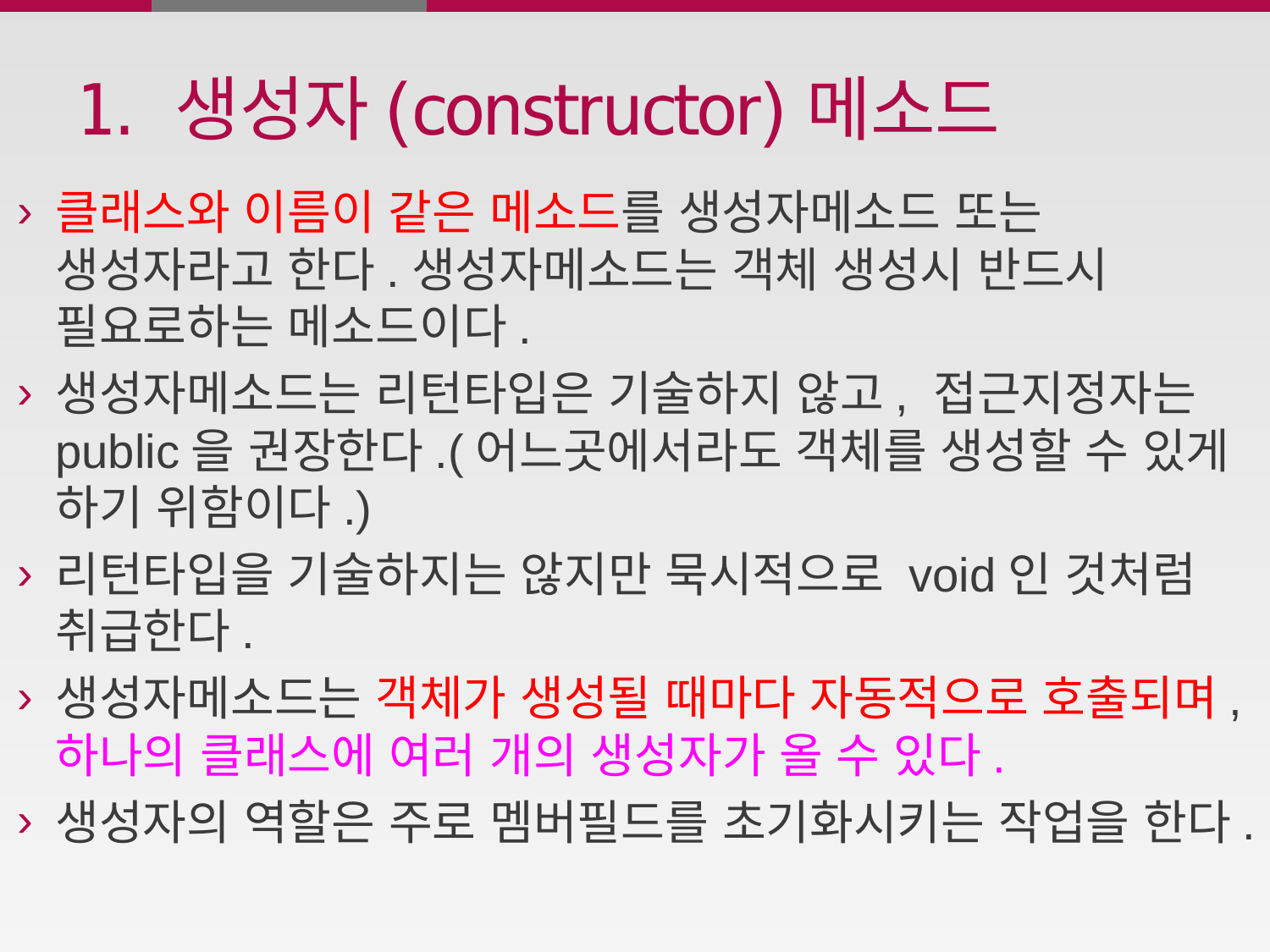

# 1. 생성자(constructor)메소드
클래스와 이름이 같은 메소드를 생성자메소드 또는 생성자라고 한다.생성자메소드는 객체 생성시 반드시 필요로하는 메소드이다.
생성자메소드는 리턴타입은 기술하지 않고, 접근지정자는 public을 권장한다.(어느곳에서라도 객체를 생성할 수 있게 하기 위함이다.)
리턴타입을 기술하지는 않지만 묵시적으로 void인 것처럼 취급한다.
생성자메소드는 객체가 생성될 때마다 자동적으로 호출되며, 하나의 클래스에 여러 개의 생성자가 올 수 있다.
생성자의 역할은 주로 멤버필드를 초기화시키는 작업을 한다.